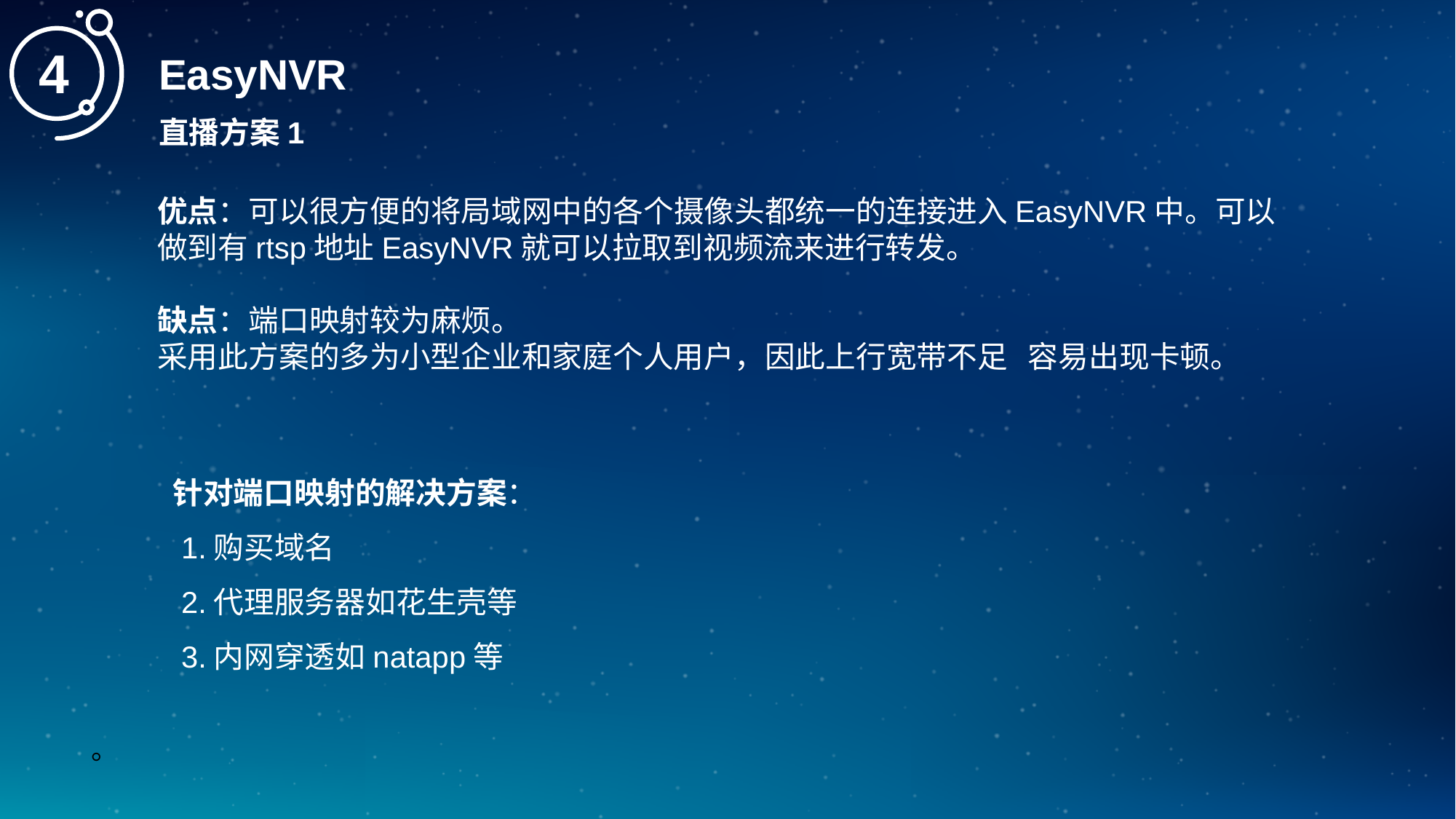

4

EasyNVR
直播方案1
优点：可以很方便的将局域网中的各个摄像头都统一的连接进入EasyNVR中。可以做到有rtsp地址EasyNVR就可以拉取到视频流来进行转发。

缺点：端口映射较为麻烦。
采用此方案的多为小型企业和家庭个人用户，因此上行宽带不足   容易出现卡顿。
针对端口映射的解决方案：
 1.购买域名
 2.代理服务器如花生壳等
 3.内网穿透如natapp等
。